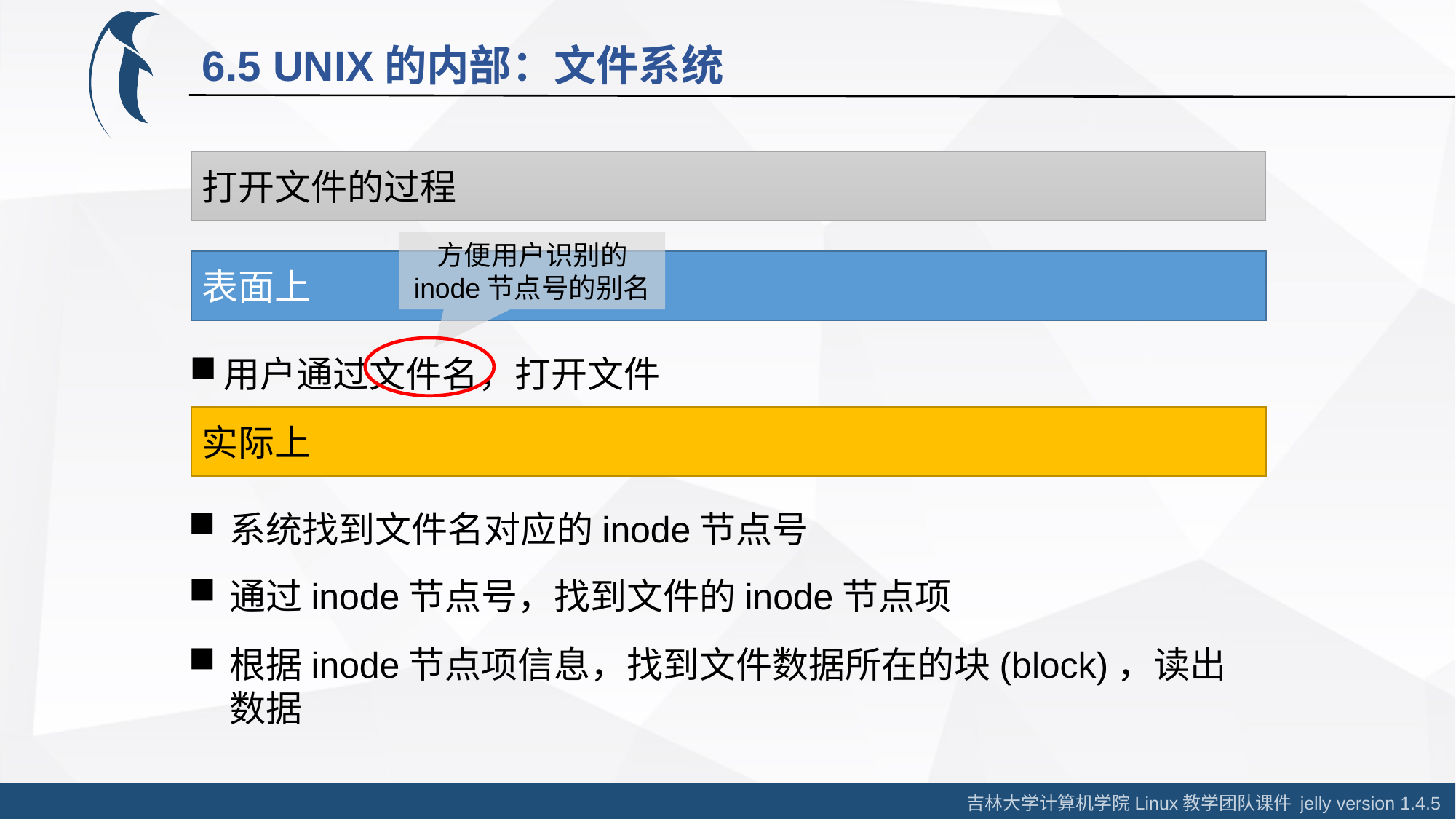

6.5 UNIX的内部：文件系统
打开文件的过程
方便用户识别的
inode节点号的别名
表面上
用户通过文件名，打开文件

实际上
系统找到文件名对应的inode节点号
通过inode节点号，找到文件的inode节点项
根据inode节点项信息，找到文件数据所在的块(block)，读出数据